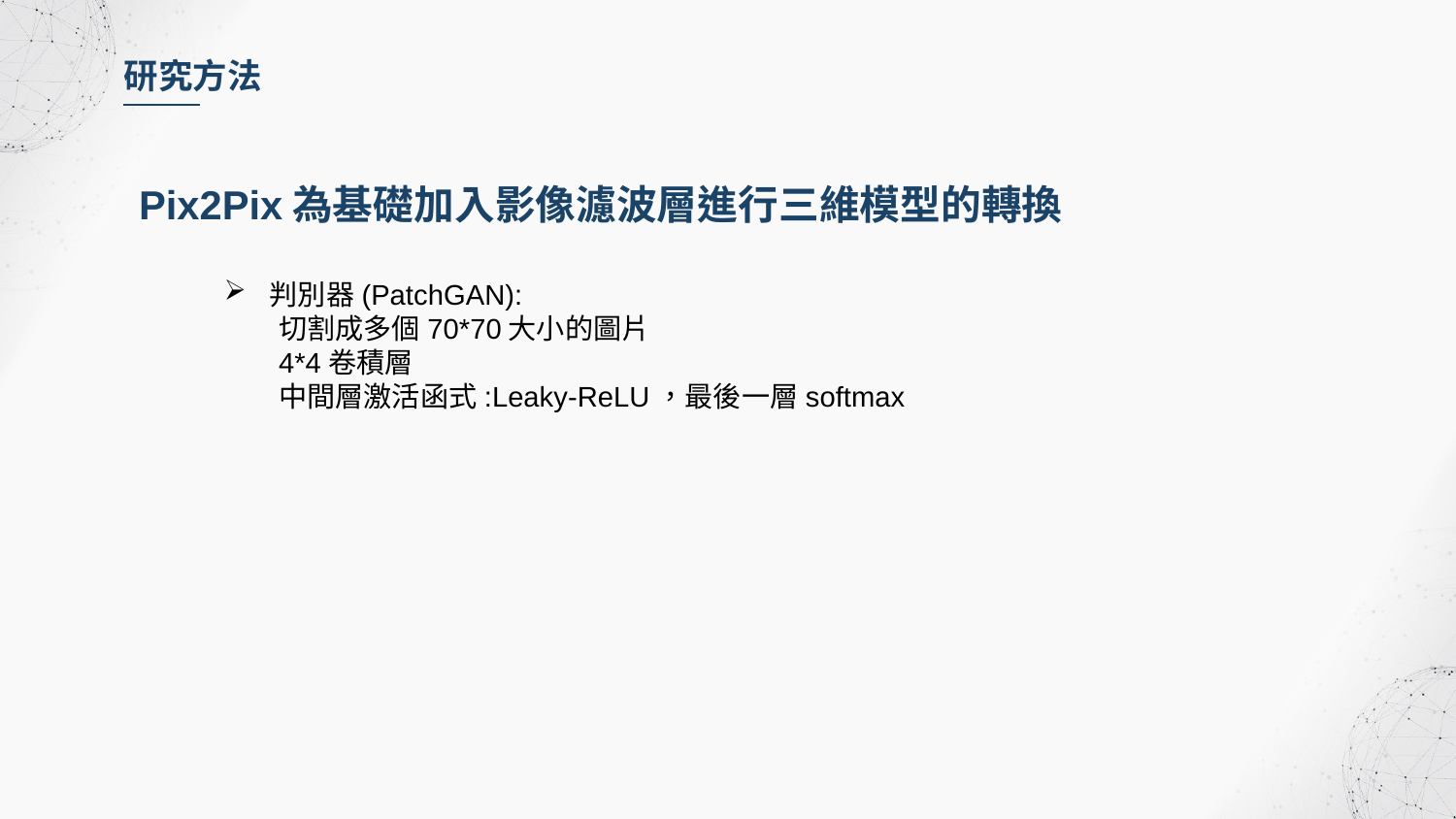

研究方法
Pix2Pix為基礎加入影像濾波層進行三維模型的轉換
判別器(PatchGAN):
切割成多個70*70大小的圖片
4*4卷積層
中間層激活函式:Leaky-ReLU，最後一層softmax